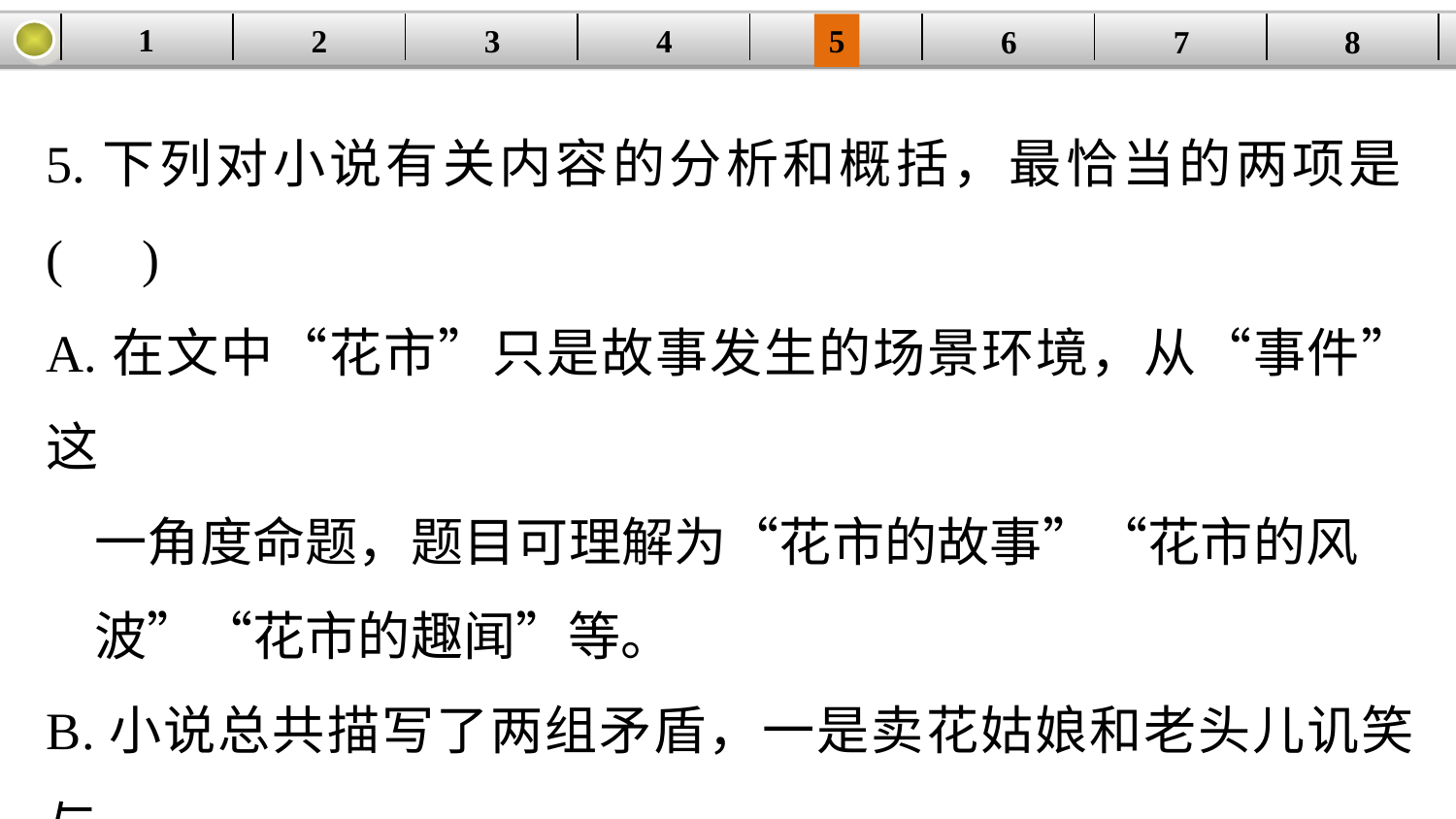

1
2
3
4
|  |  |  |  |  |  |  |  |
| --- | --- | --- | --- | --- | --- | --- | --- |
5
6
7
8

5.下列对小说有关内容的分析和概括，最恰当的两项是(　)
A.在文中“花市”只是故事发生的场景环境，从“事件”这
   一角度命题，题目可理解为“花市的故事”“花市的风
   波”“花市的趣闻”等。
B.小说总共描写了两组矛盾，一是卖花姑娘和老头儿讥笑与
   被讥笑的矛盾，二是年轻干部和老头儿、卖花姑娘蔑视农
   民与保持自尊的矛盾。